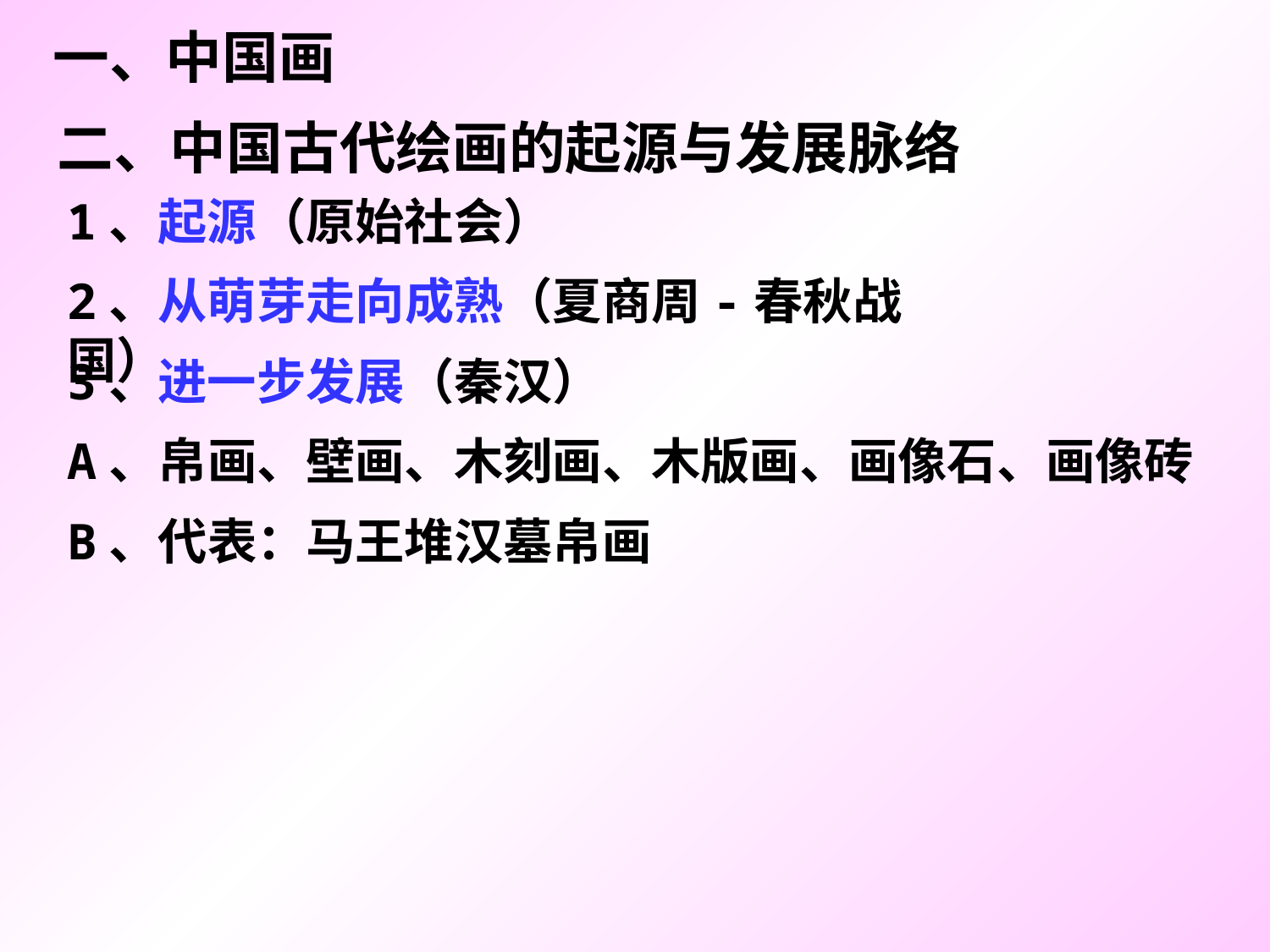

一、中国画
二、中国古代绘画的起源与发展脉络
1、起源（原始社会）
2、从萌芽走向成熟（夏商周-春秋战国）
3、进一步发展（秦汉）
A、帛画、壁画、木刻画、木版画、画像石、画像砖
B、代表：马王堆汉墓帛画